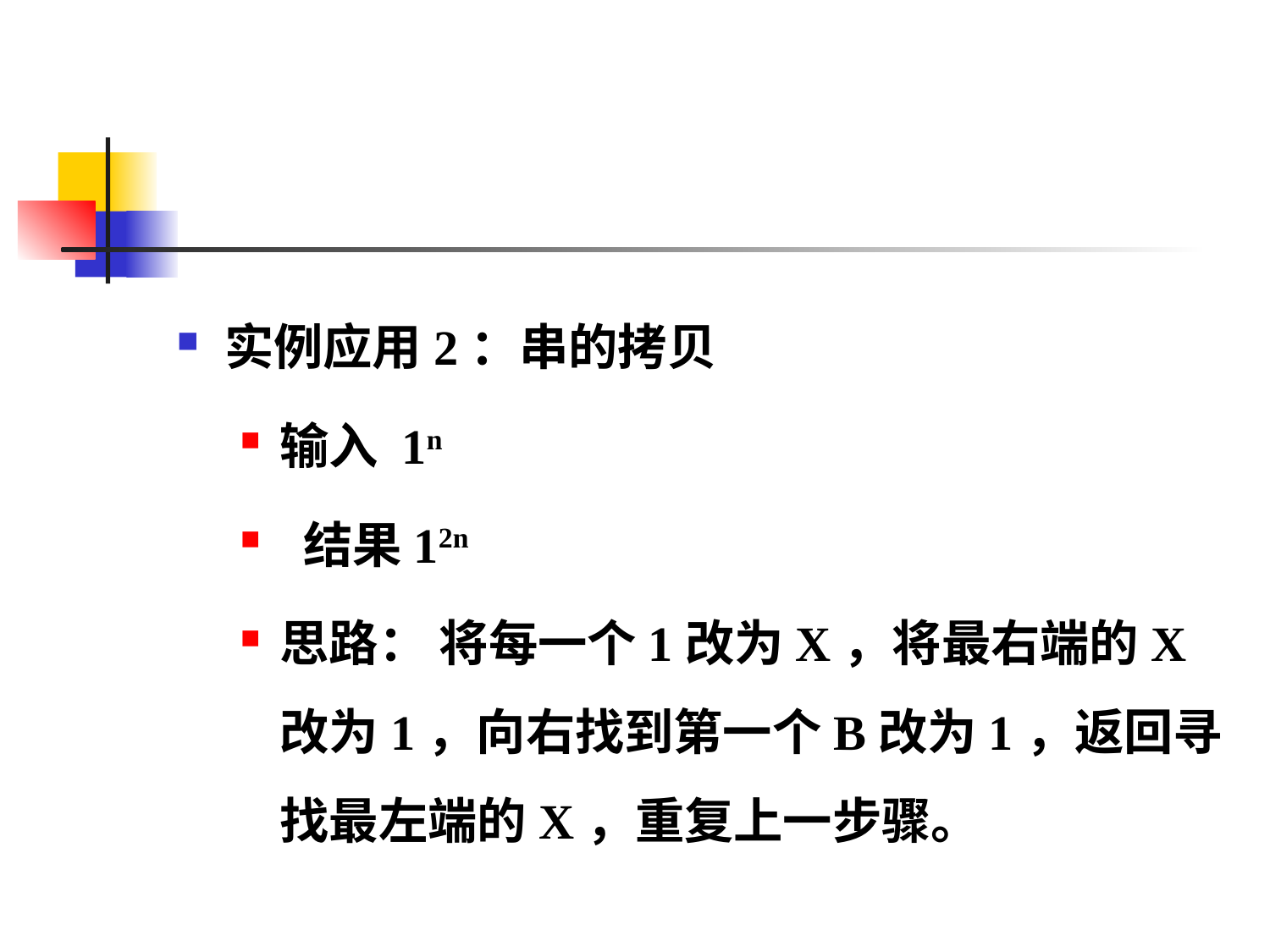

#
实例应用2：串的拷贝
输入 1n
 结果12n
思路： 将每一个1改为X，将最右端的X改为1，向右找到第一个B改为1，返回寻找最左端的X，重复上一步骤。